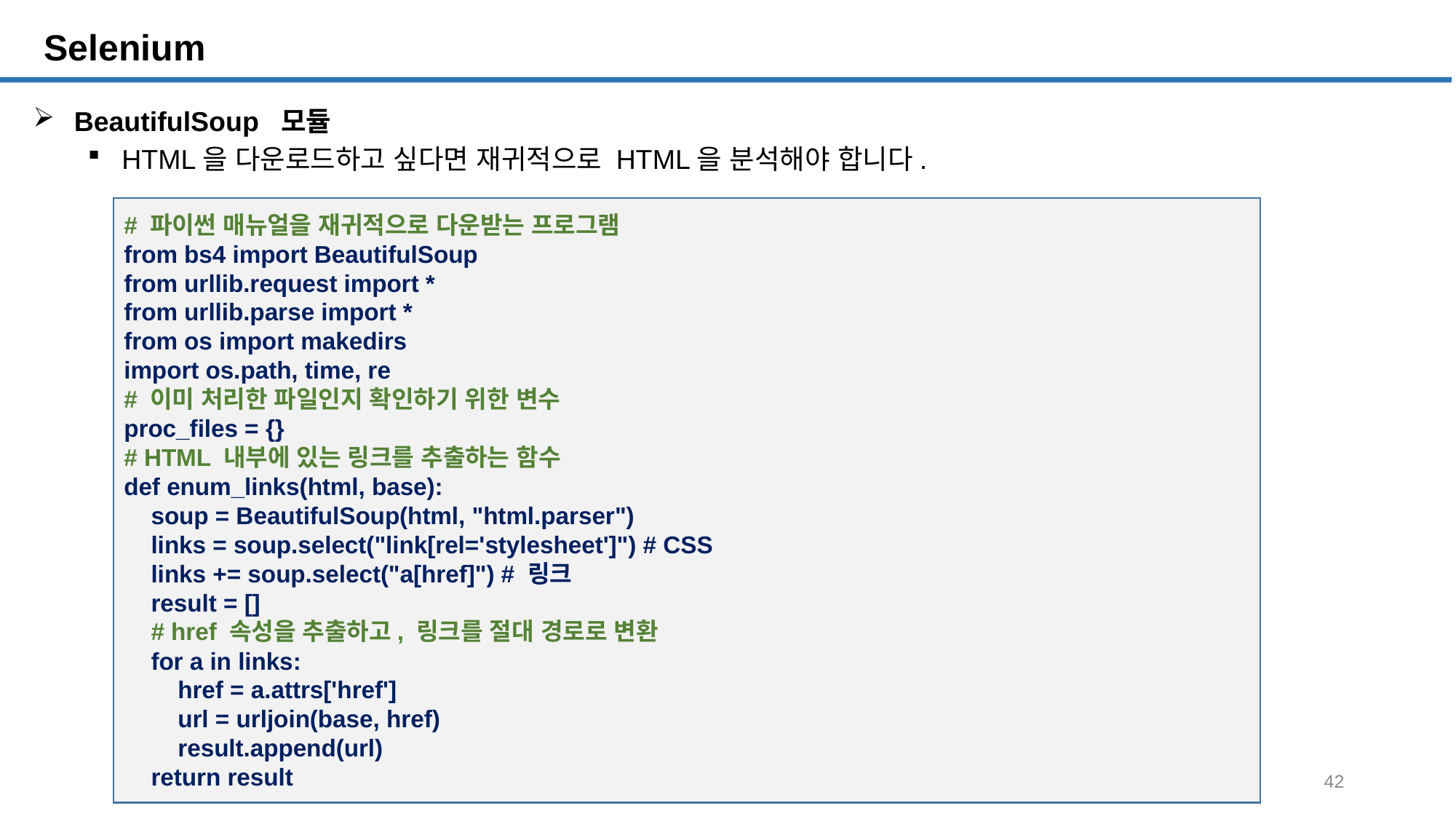

SQL 튜닝 개요
# Selenium

BeautifulSoup  모듈
HTML을 다운로드하고 싶다면 재귀적으로 HTML을 분석해야 합니다.
# 파이썬 매뉴얼을 재귀적으로 다운받는 프로그램
from bs4 import BeautifulSoup
from urllib.request import *
from urllib.parse import *
from os import makedirs
import os.path, time, re
# 이미 처리한 파일인지 확인하기 위한 변수
proc_files = {}
# HTML 내부에 있는 링크를 추출하는 함수
def enum_links(html, base):
    soup = BeautifulSoup(html, "html.parser")
    links = soup.select("link[rel='stylesheet']") # CSS
    links += soup.select("a[href]") # 링크
    result = []
    # href 속성을 추출하고, 링크를 절대 경로로 변환
    for a in links:
        href = a.attrs['href']
        url = urljoin(base, href)
        result.append(url)
    return result
42